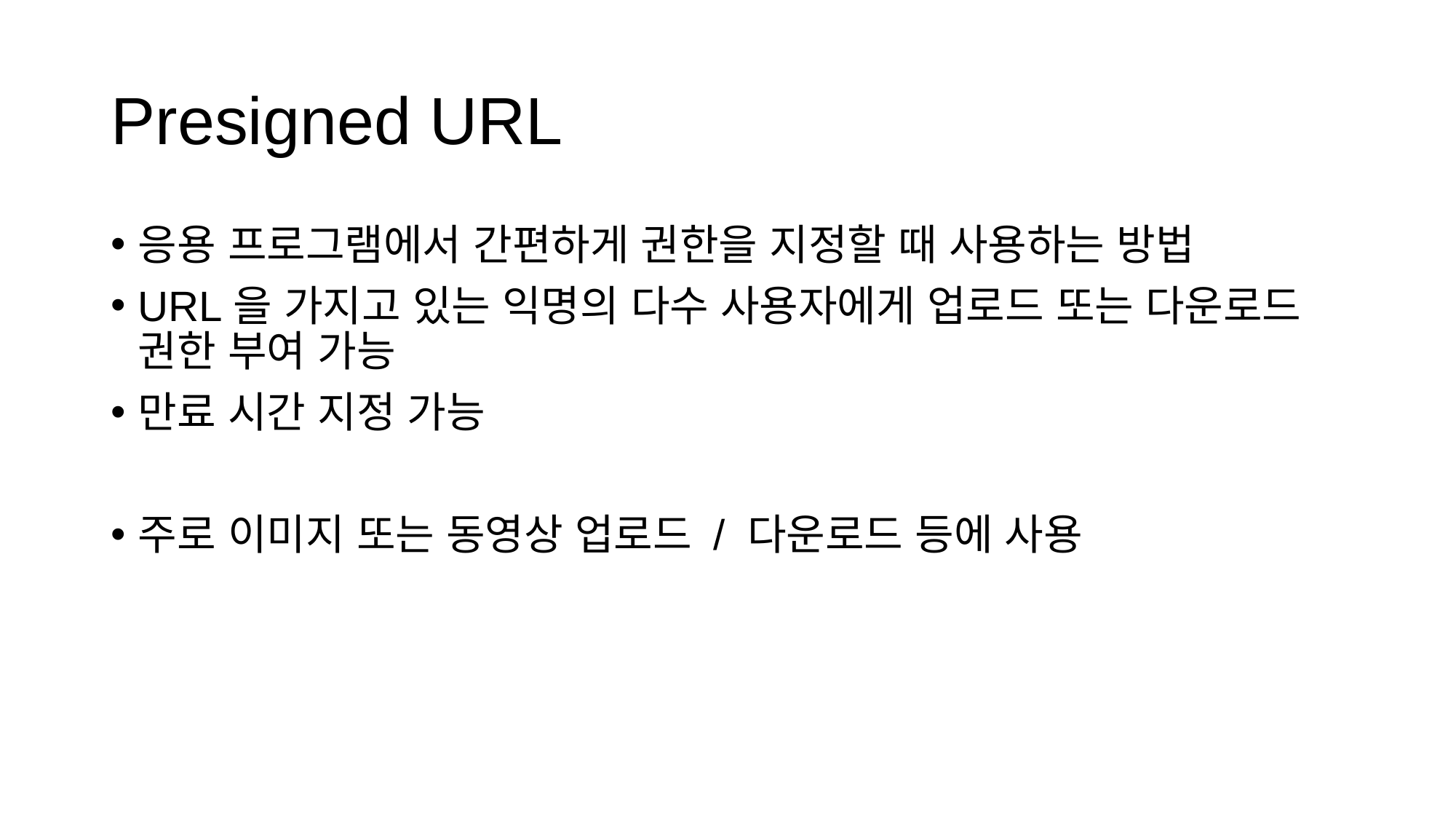

# Presigned URL
응용 프로그램에서 간편하게 권한을 지정할 때 사용하는 방법
URL을 가지고 있는 익명의 다수 사용자에게 업로드 또는 다운로드 권한 부여 가능
만료 시간 지정 가능

주로 이미지 또는 동영상 업로드 / 다운로드 등에 사용